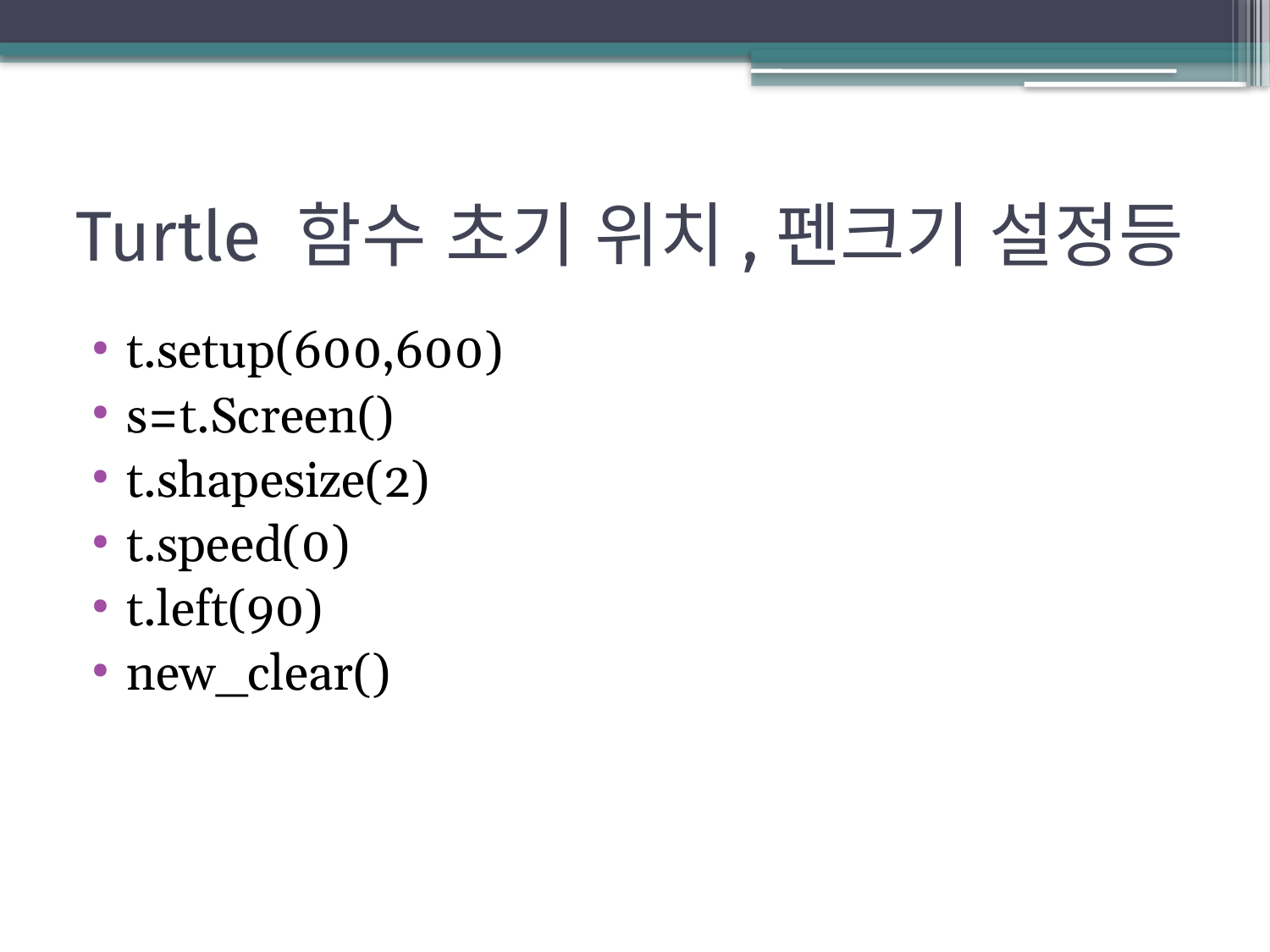

# Turtle 함수 초기 위치,펜크기 설정등
t.setup(600,600)
s=t.Screen()
t.shapesize(2)
t.speed(0)
t.left(90)
new_clear()